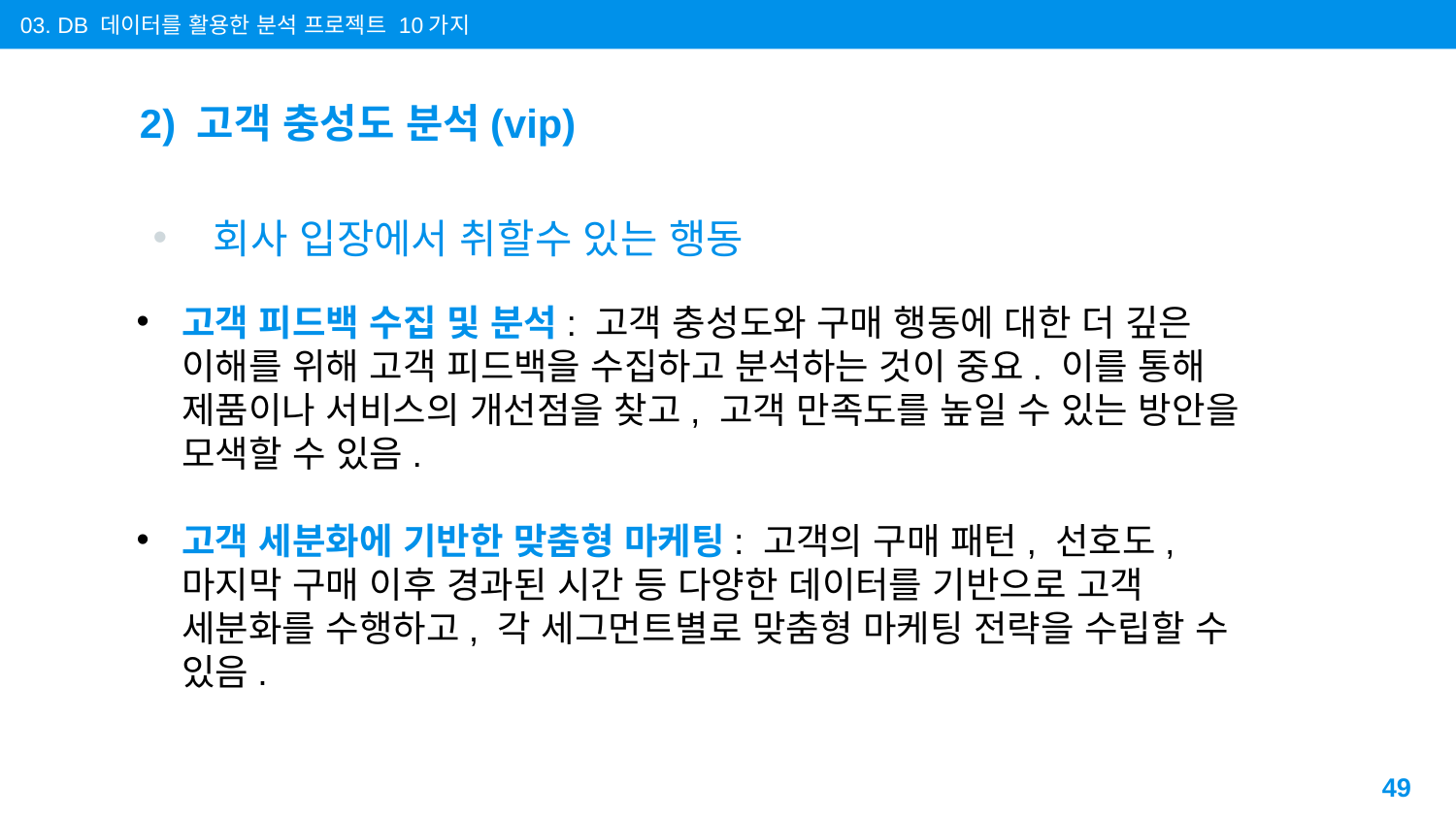

03. DB 데이터를 활용한 분석 프로젝트 10가지
# 2) 고객 충성도 분석(vip)
회사 입장에서 취할수 있는 행동

고객 피드백 수집 및 분석: 고객 충성도와 구매 행동에 대한 더 깊은 이해를 위해 고객 피드백을 수집하고 분석하는 것이 중요. 이를 통해 제품이나 서비스의 개선점을 찾고, 고객 만족도를 높일 수 있는 방안을 모색할 수 있음.

고객 세분화에 기반한 맞춤형 마케팅: 고객의 구매 패턴, 선호도, 마지막 구매 이후 경과된 시간 등 다양한 데이터를 기반으로 고객 세분화를 수행하고, 각 세그먼트별로 맞춤형 마케팅 전략을 수립할 수 있음.
49